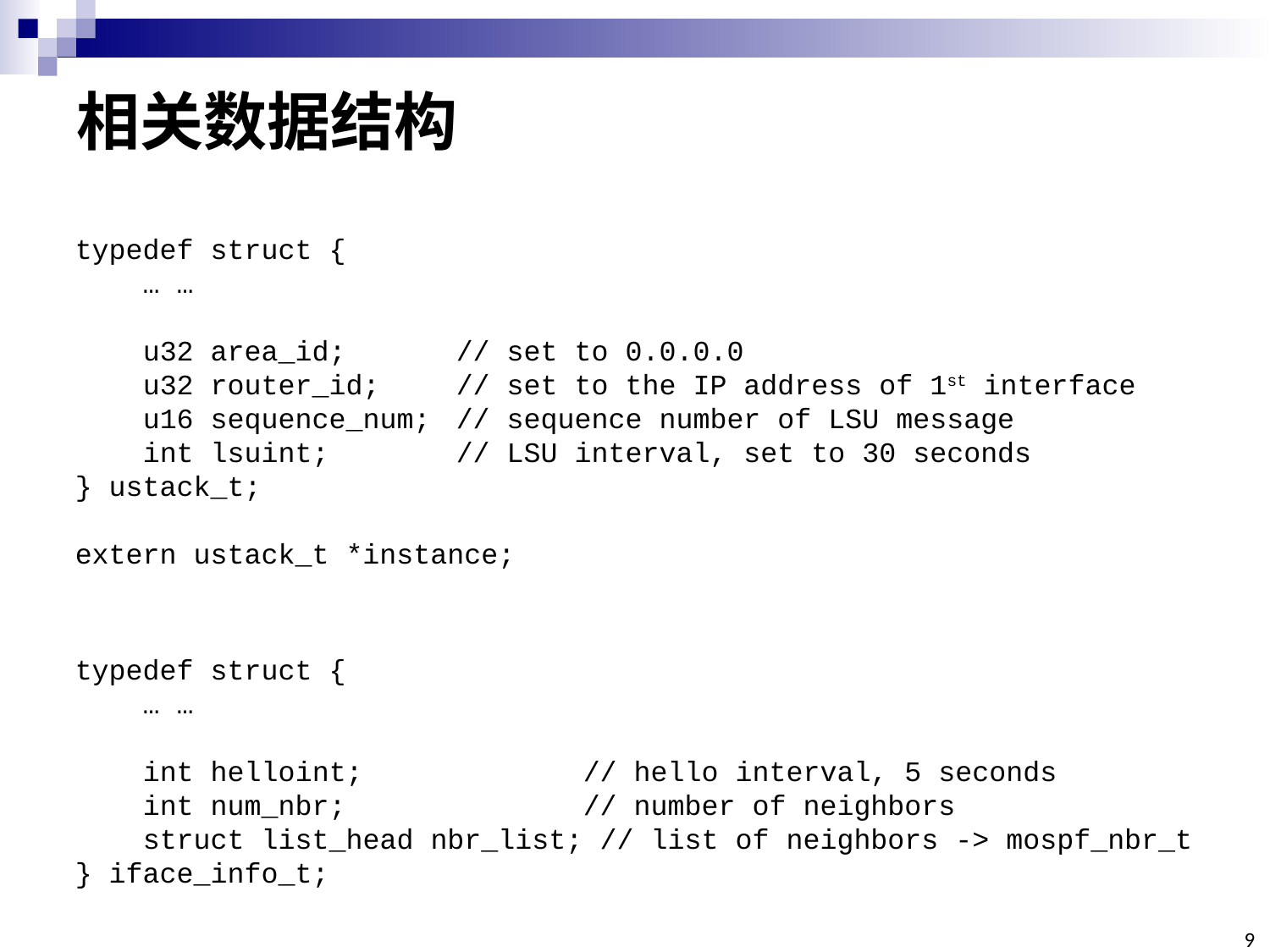

# 相关数据结构
typedef struct {
    … …

    u32 area_id;      	// set to 0.0.0.0
    u32 router_id;	// set to the IP address of 1st interface
    u16 sequence_num;	// sequence number of LSU message
    int lsuint;	// LSU interval, set to 30 seconds
} ustack_t;

extern ustack_t *instance;
typedef struct {
    … …

    int helloint;		// hello interval, 5 seconds
    int num_nbr;		// number of neighbors
    struct list_head nbr_list; // list of neighbors -> mospf_nbr_t
} iface_info_t;
9